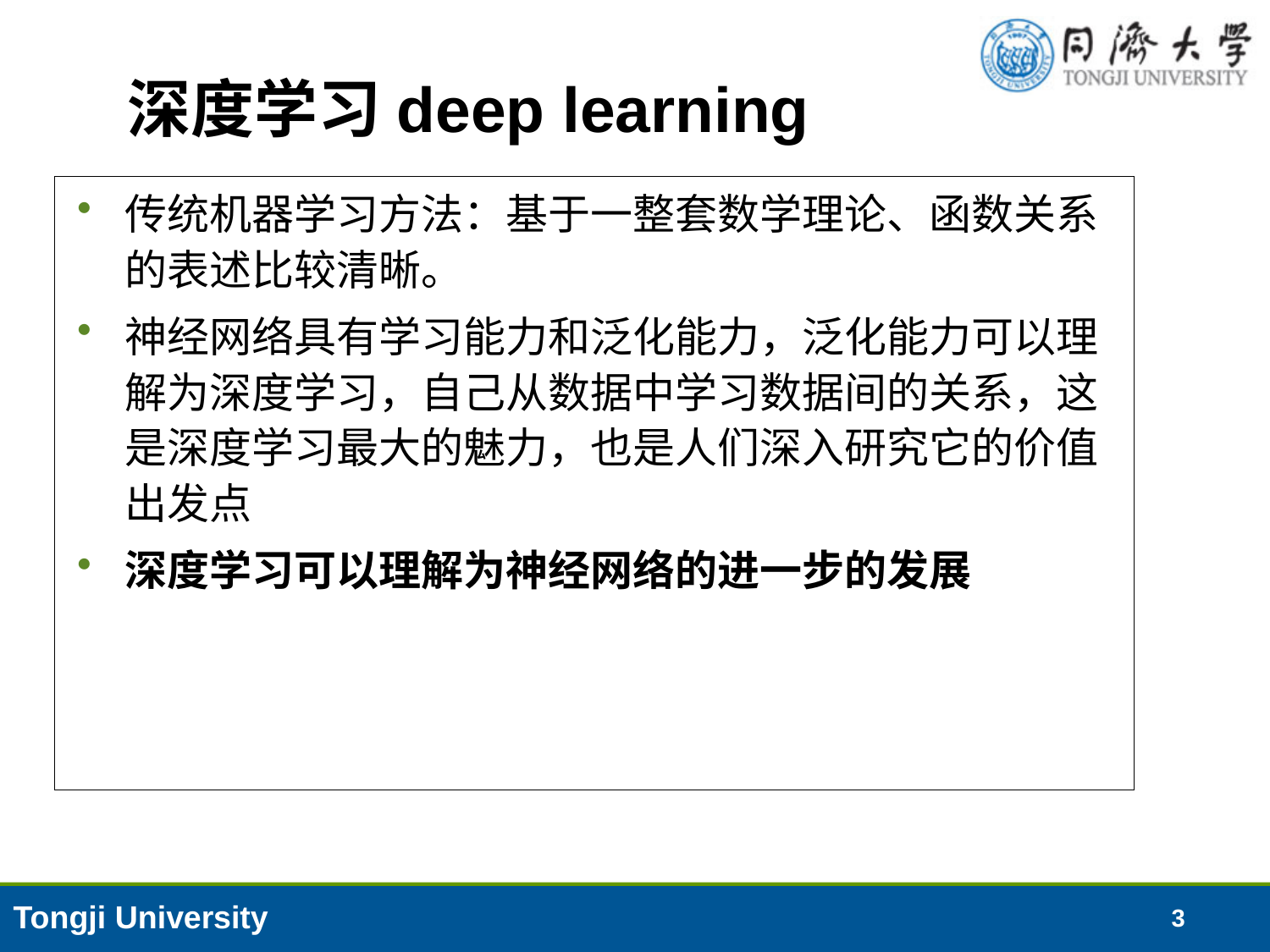

# 深度学习deep learning
传统机器学习方法：基于一整套数学理论、函数关系的表述比较清晰。
神经网络具有学习能力和泛化能力，泛化能力可以理解为深度学习，自己从数据中学习数据间的关系，这是深度学习最大的魅力，也是人们深入研究它的价值出发点
深度学习可以理解为神经网络的进一步的发展